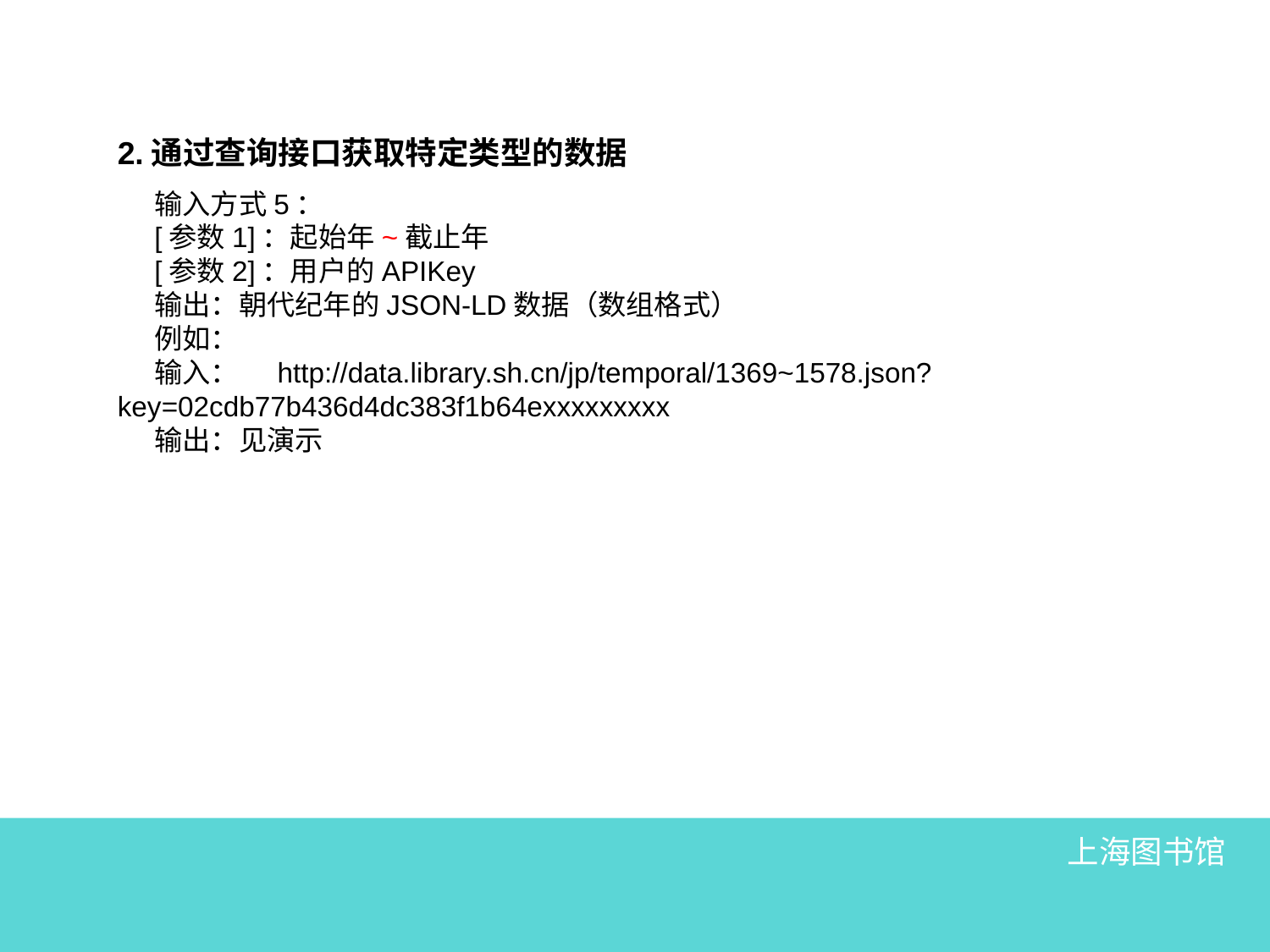

2.通过查询接口获取特定类型的数据
输入方式5：
[参数1]：起始年~截止年
[参数2]：用户的APIKey
输出：朝代纪年的JSON-LD数据（数组格式）
例如：
输入：     http://data.library.sh.cn/jp/temporal/1369~1578.json?key=02cdb77b436d4dc383f1b64exxxxxxxxx
输出：见演示
上海图书馆